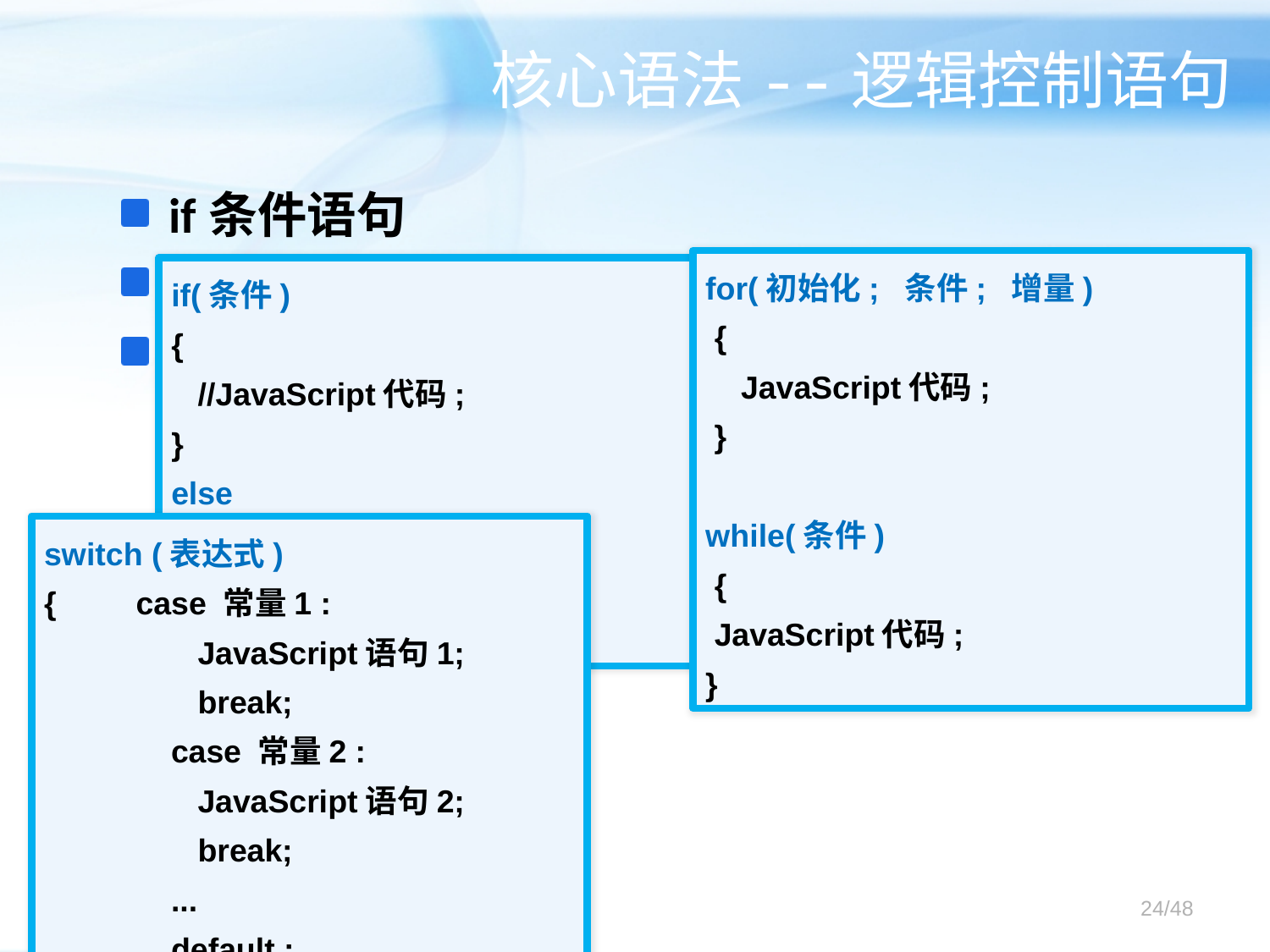

# 核心语法--逻辑控制语句
if条件语句
switch多分支语句
for、while循环语句

for(初始化;  条件;  增量)
 {
    JavaScript代码;
 }

while(条件)
 {
 JavaScript代码;
}
if(条件)
{
   //JavaScript代码;
}
else
{
  //JavaScript代码;
}
switch (表达式)
{         case 常量1 :
 	   JavaScript语句1;
	   break;
 	case 常量2 :
 	   JavaScript语句2;
 	   break;
 	...
 	default :
                 JavaScript语句3;
}
24/48